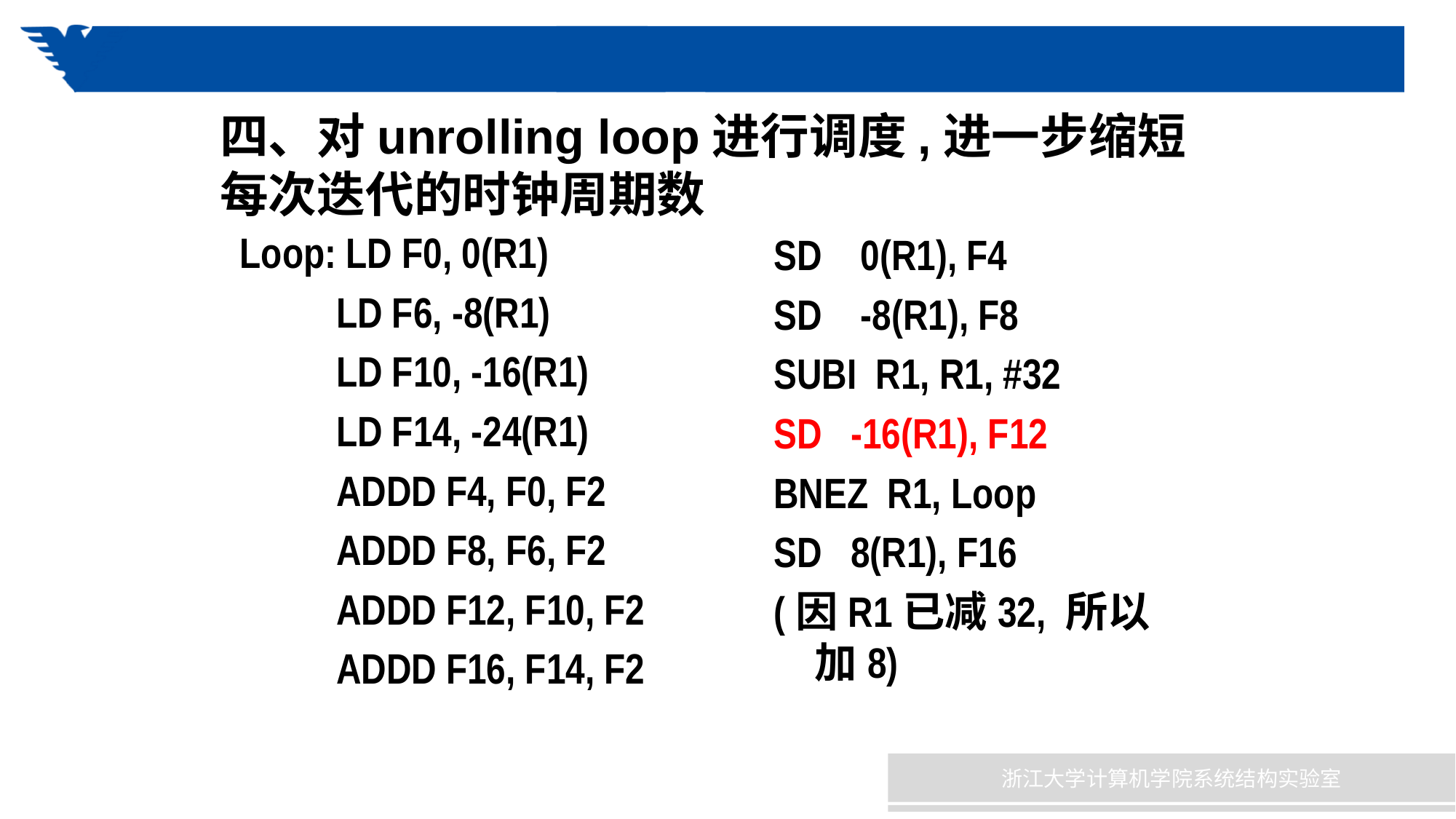

# 四、对unrolling loop进行调度,进一步缩短每次迭代的时钟周期数
Loop: LD F0, 0(R1)
          LD F6, -8(R1)
          LD F10, -16(R1)
          LD F14, -24(R1)
          ADDD F4, F0, F2
          ADDD F8, F6, F2
          ADDD F12, F10, F2
          ADDD F16, F14, F2
SD    0(R1), F4
SD    -8(R1), F8
SUBI  R1, R1, #32
SD   -16(R1), F12
BNEZ  R1, Loop
SD   8(R1), F16
(因R1已减32, 所以加8)